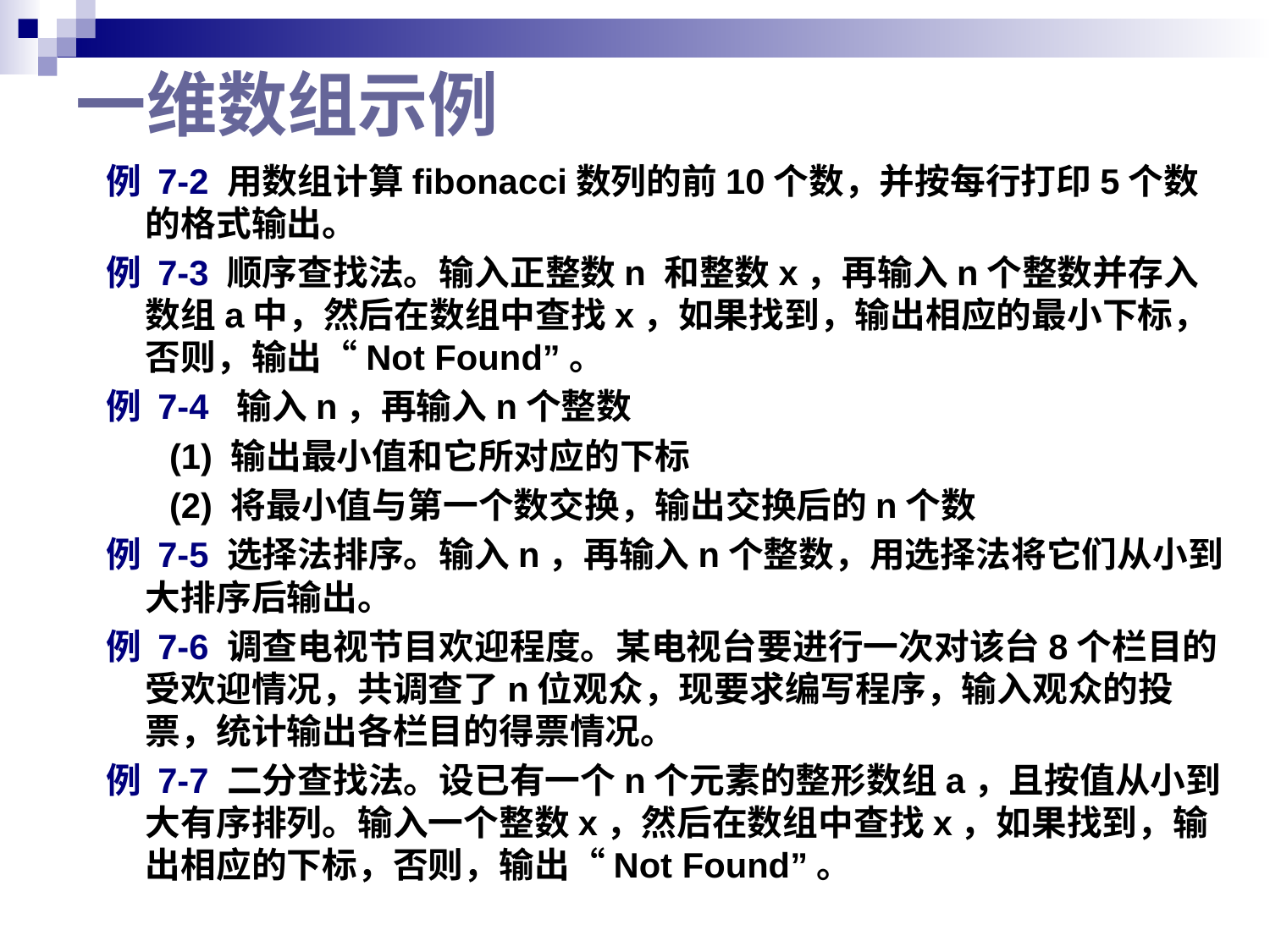

# 一维数组示例
例 7-2 用数组计算fibonacci数列的前10个数，并按每行打印5个数的格式输出。
例 7-3 顺序查找法。输入正整数n 和整数x，再输入n个整数并存入数组a中，然后在数组中查找x，如果找到，输出相应的最小下标，否则，输出“Not Found”。
例 7-4  输入n，再输入n个整数
(1) 输出最小值和它所对应的下标
(2) 将最小值与第一个数交换，输出交换后的n个数
例 7-5 选择法排序。输入n，再输入n个整数，用选择法将它们从小到大排序后输出。
例 7-6 调查电视节目欢迎程度。某电视台要进行一次对该台8个栏目的受欢迎情况，共调查了n位观众，现要求编写程序，输入观众的投票，统计输出各栏目的得票情况。
例 7-7 二分查找法。设已有一个n个元素的整形数组a，且按值从小到大有序排列。输入一个整数x，然后在数组中查找x，如果找到，输出相应的下标，否则，输出“Not Found”。